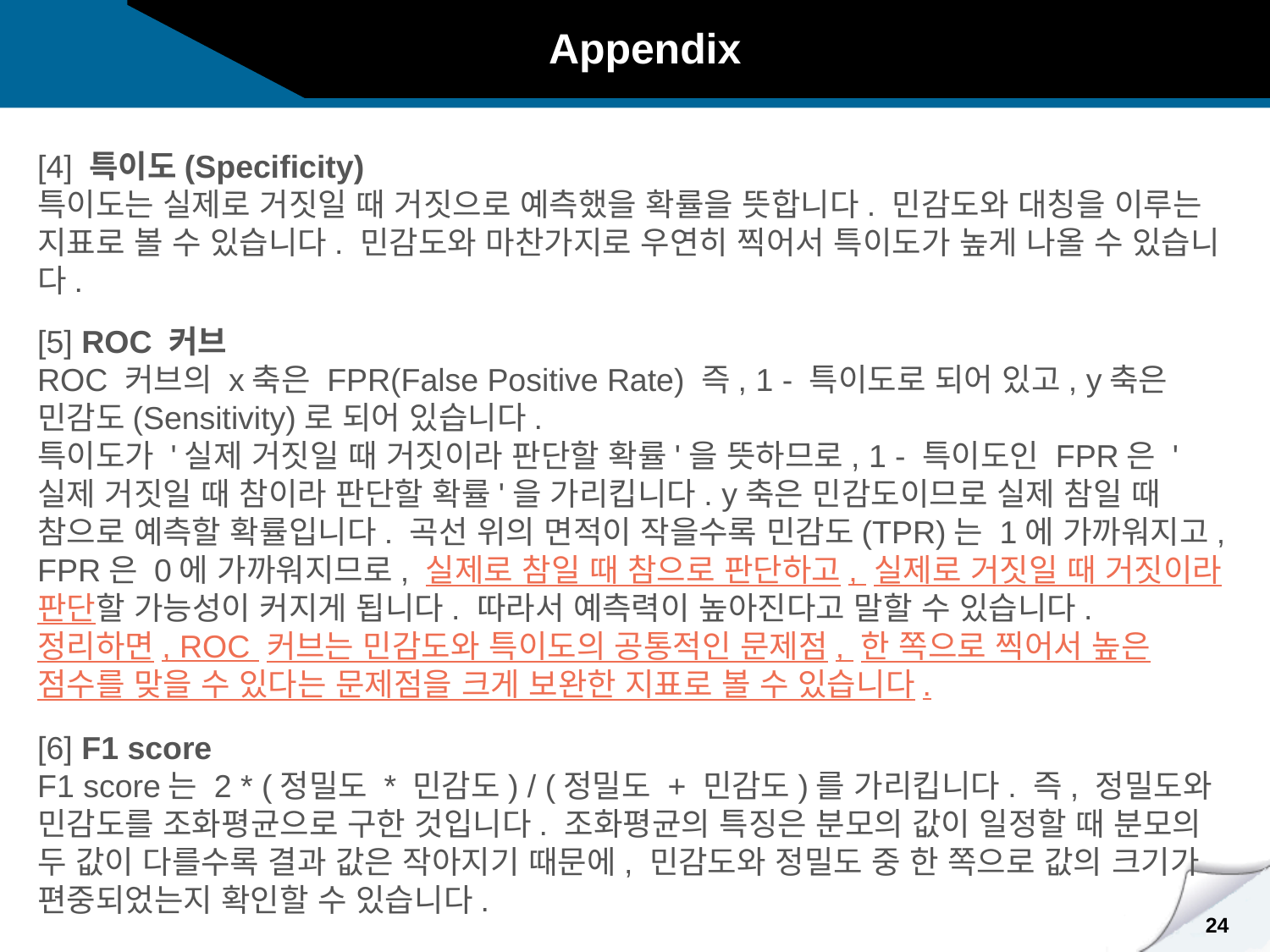

Appendix
[4] 특이도(Specificity)
특이도는 실제로 거짓일 때 거짓으로 예측했을 확률을 뜻합니다. 민감도와 대칭을 이루는 지표로 볼 수 있습니다. 민감도와 마찬가지로 우연히 찍어서 특이도가 높게 나올 수 있습니다.
[5] ROC 커브
ROC 커브의 x축은 FPR(False Positive Rate) 즉, 1 - 특이도로 되어 있고, y축은 민감도(Sensitivity)로 되어 있습니다.
특이도가 '실제 거짓일 때 거짓이라 판단할 확률'을 뜻하므로, 1 - 특이도인 FPR은 '실제 거짓일 때 참이라 판단할 확률'을 가리킵니다. y축은 민감도이므로 실제 참일 때 참으로 예측할 확률입니다. 곡선 위의 면적이 작을수록 민감도(TPR)는 1에 가까워지고, FPR은 0에 가까워지므로, 실제로 참일 때 참으로 판단하고, 실제로 거짓일 때 거짓이라 판단할 가능성이 커지게 됩니다. 따라서 예측력이 높아진다고 말할 수 있습니다.
정리하면, ROC 커브는 민감도와 특이도의 공통적인 문제점, 한 쪽으로 찍어서 높은 점수를 맞을 수 있다는 문제점을 크게 보완한 지표로 볼 수 있습니다.
[6] F1 score
F1 score는 2 * (정밀도 * 민감도) / (정밀도 + 민감도)를 가리킵니다. 즉, 정밀도와 민감도를 조화평균으로 구한 것입니다. 조화평균의 특징은 분모의 값이 일정할 때 분모의 두 값이 다를수록 결과 값은 작아지기 때문에, 민감도와 정밀도 중 한 쪽으로 값의 크기가 편중되었는지 확인할 수 있습니다.